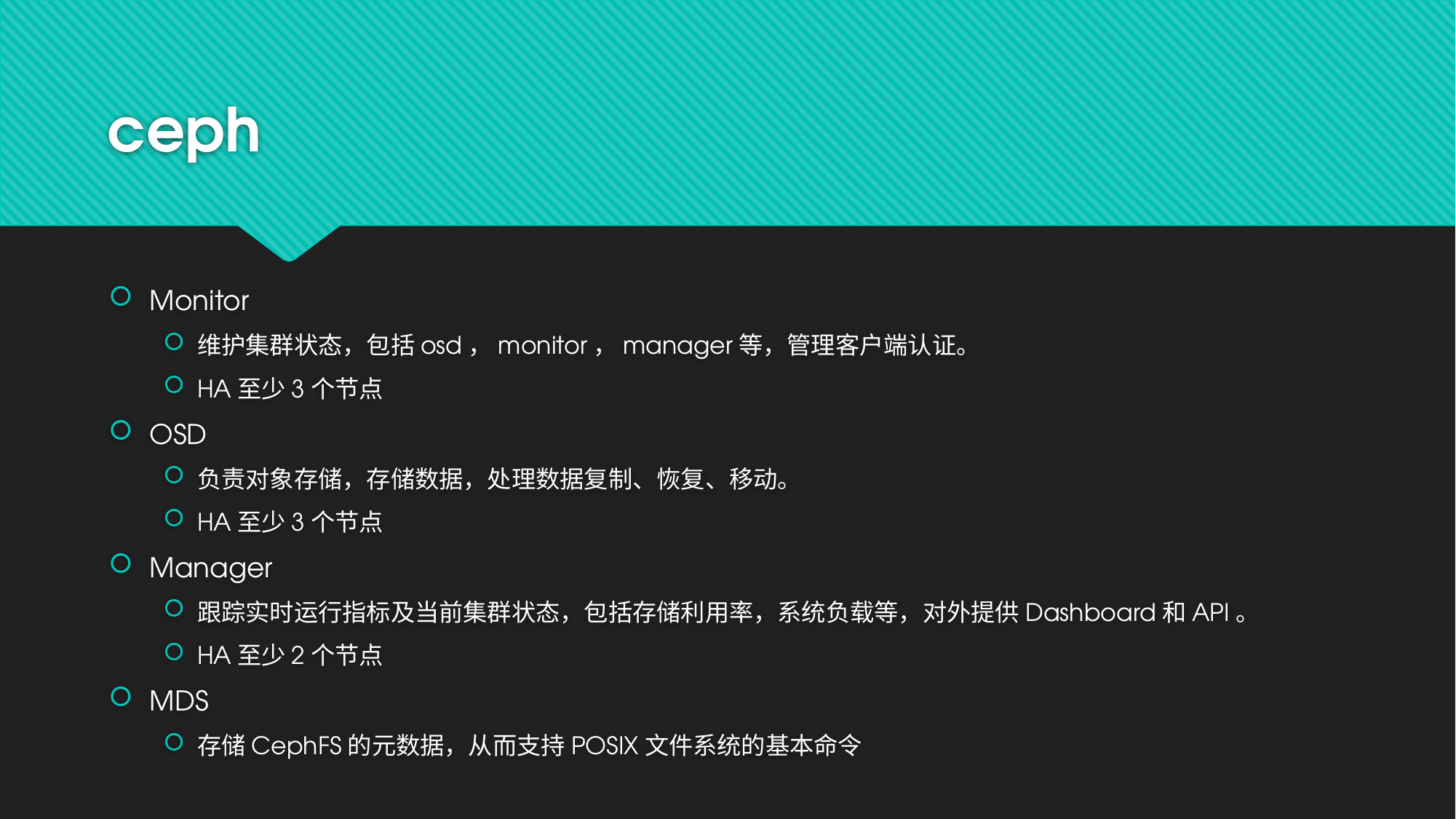

# ceph
Monitor
维护集群状态，包括osd，monitor，manager等，管理客户端认证。
HA至少3个节点
OSD
负责对象存储，存储数据，处理数据复制、恢复、移动。
HA至少3个节点
Manager
跟踪实时运行指标及当前集群状态，包括存储利用率，系统负载等，对外提供Dashboard和API。
HA至少2个节点
MDS
存储CephFS的元数据，从而支持POSIX文件系统的基本命令